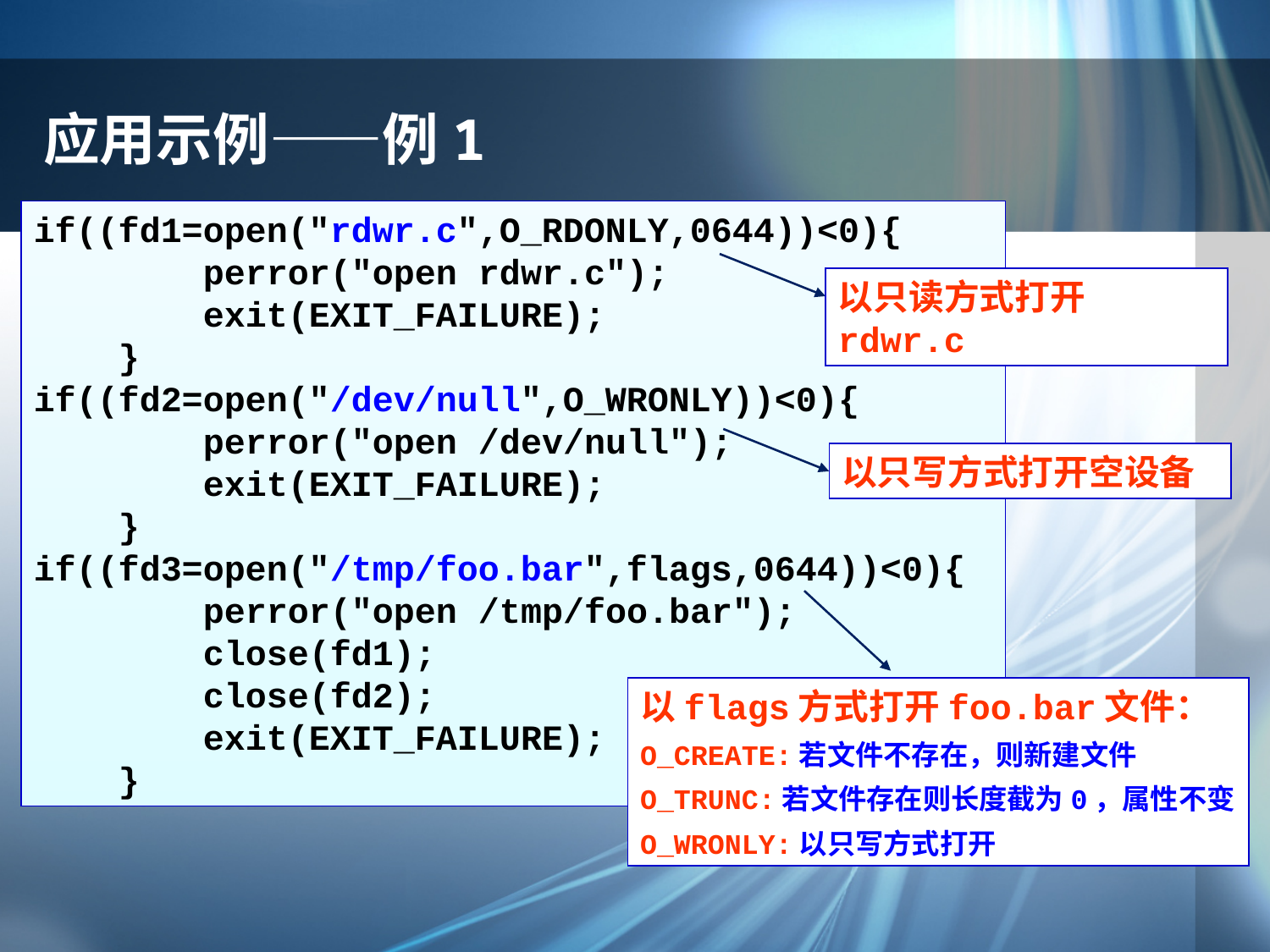

# 应用示例——例1
if((fd1=open("rdwr.c",O_RDONLY,0644))<0){
        perror("open rdwr.c");
        exit(EXIT_FAILURE);
    }
if((fd2=open("/dev/null",O_WRONLY))<0){
        perror("open /dev/null");
        exit(EXIT_FAILURE);
    }
if((fd3=open("/tmp/foo.bar",flags,0644))<0){
        perror("open /tmp/foo.bar");
        close(fd1);
        close(fd2);
        exit(EXIT_FAILURE);
    }

以只读方式打开rdwr.c

以只写方式打开空设备

以flags方式打开foo.bar文件：
O_CREATE:若文件不存在，则新建文件
O_TRUNC:若文件存在则长度截为0，属性不变
O_WRONLY:以只写方式打开